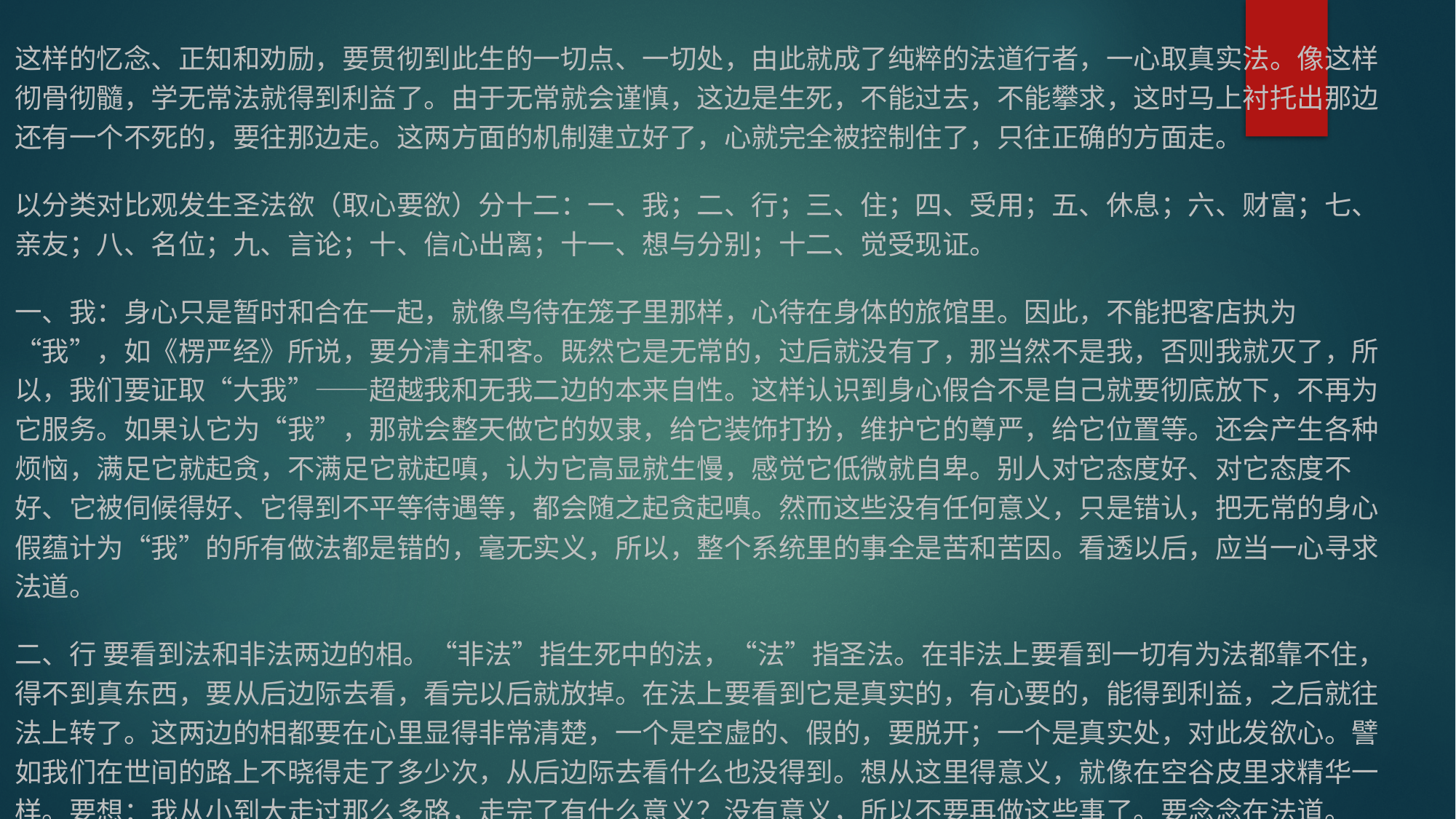

这样的忆念、正知和劝励，要贯彻到此生的一切点、一切处，由此就成了纯粹的法道行者，一心取真实法。像这样彻骨彻髓，学无常法就得到利益了。由于无常就会谨慎，这边是生死，不能过去，不能攀求，这时马上衬托出那边还有一个不死的，要往那边走。这两方面的机制建立好了，心就完全被控制住了，只往正确的方面走。
以分类对比观发生圣法欲（取心要欲）分十二：一、我；二、行；三、住；四、受用；五、休息；六、财富；七、亲友；八、名位；九、言论；十、信心出离；十一、想与分别；十二、觉受现证。
一、我：身心只是暂时和合在一起，就像鸟待在笼子里那样，心待在身体的旅馆里。因此，不能把客店执为“我”，如《楞严经》所说，要分清主和客。既然它是无常的，过后就没有了，那当然不是我，否则我就灭了，所以，我们要证取“大我”——超越我和无我二边的本来自性。这样认识到身心假合不是自己就要彻底放下，不再为它服务。如果认它为“我”，那就会整天做它的奴隶，给它装饰打扮，维护它的尊严，给它位置等。还会产生各种烦恼，满足它就起贪，不满足它就起嗔，认为它高显就生慢，感觉它低微就自卑。别人对它态度好、对它态度不好、它被伺候得好、它得到不平等待遇等，都会随之起贪起嗔。然而这些没有任何意义，只是错认，把无常的身心假蕴计为“我”的所有做法都是错的，毫无实义，所以，整个系统里的事全是苦和苦因。看透以后，应当一心寻求法道。
二、行 要看到法和非法两边的相。“非法”指生死中的法，“法”指圣法。在非法上要看到一切有为法都靠不住，得不到真东西，要从后边际去看，看完以后就放掉。在法上要看到它是真实的，有心要的，能得到利益，之后就往法上转了。这两边的相都要在心里显得非常清楚，一个是空虚的、假的，要脱开；一个是真实处，对此发欲心。譬如我们在世间的路上不晓得走了多少次，从后边际去看什么也没得到。想从这里得意义，就像在空谷皮里求精华一样。要想：我从小到大走过那么多路，走完了有什么意义？没有意义，所以不要再做这些事了。要念念在法道。